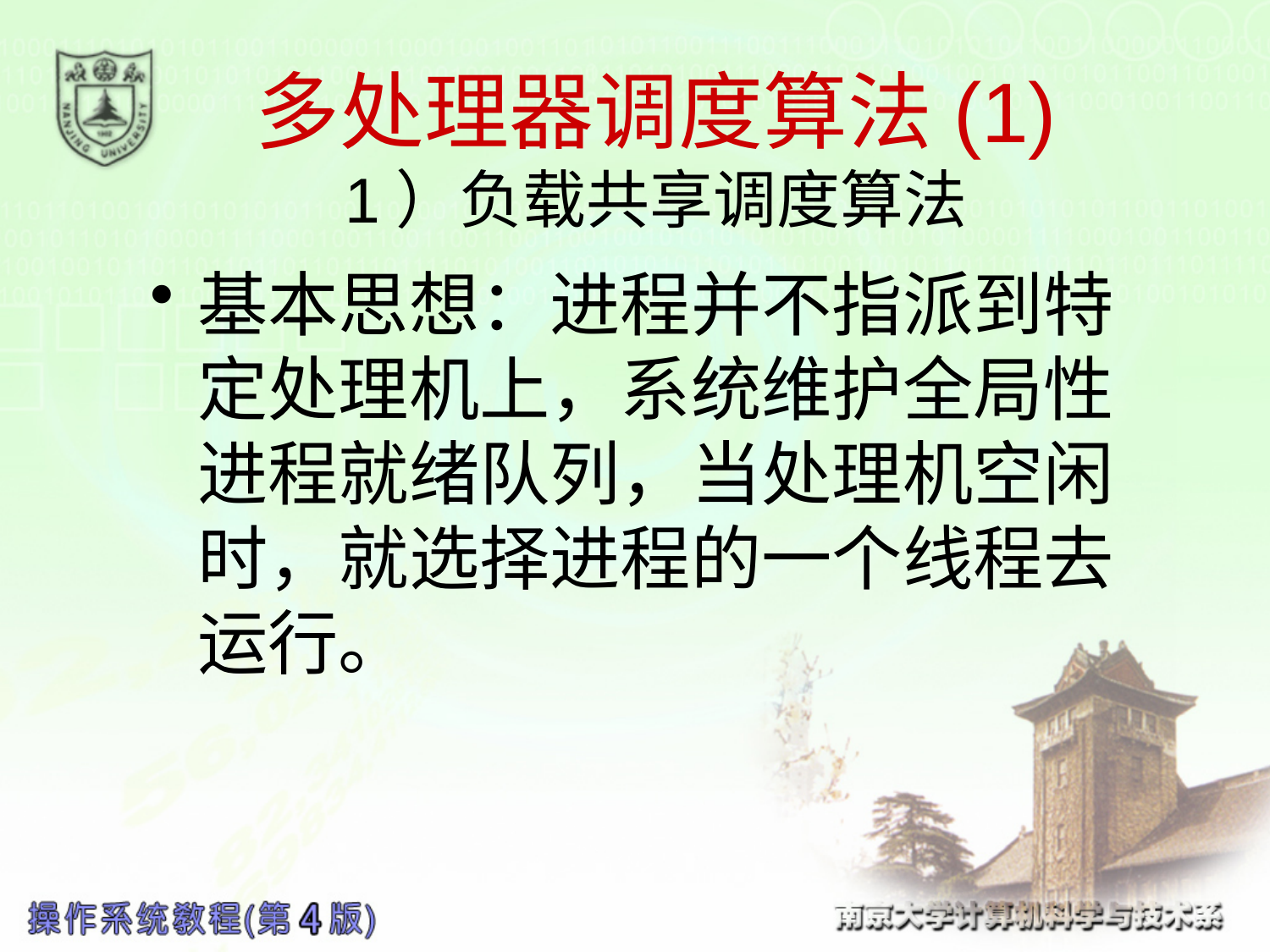

多处理器调度算法(1)
1）负载共享调度算法
基本思想：进程并不指派到特定处理机上，系统维护全局性进程就绪队列，当处理机空闲时，就选择进程的一个线程去运行。